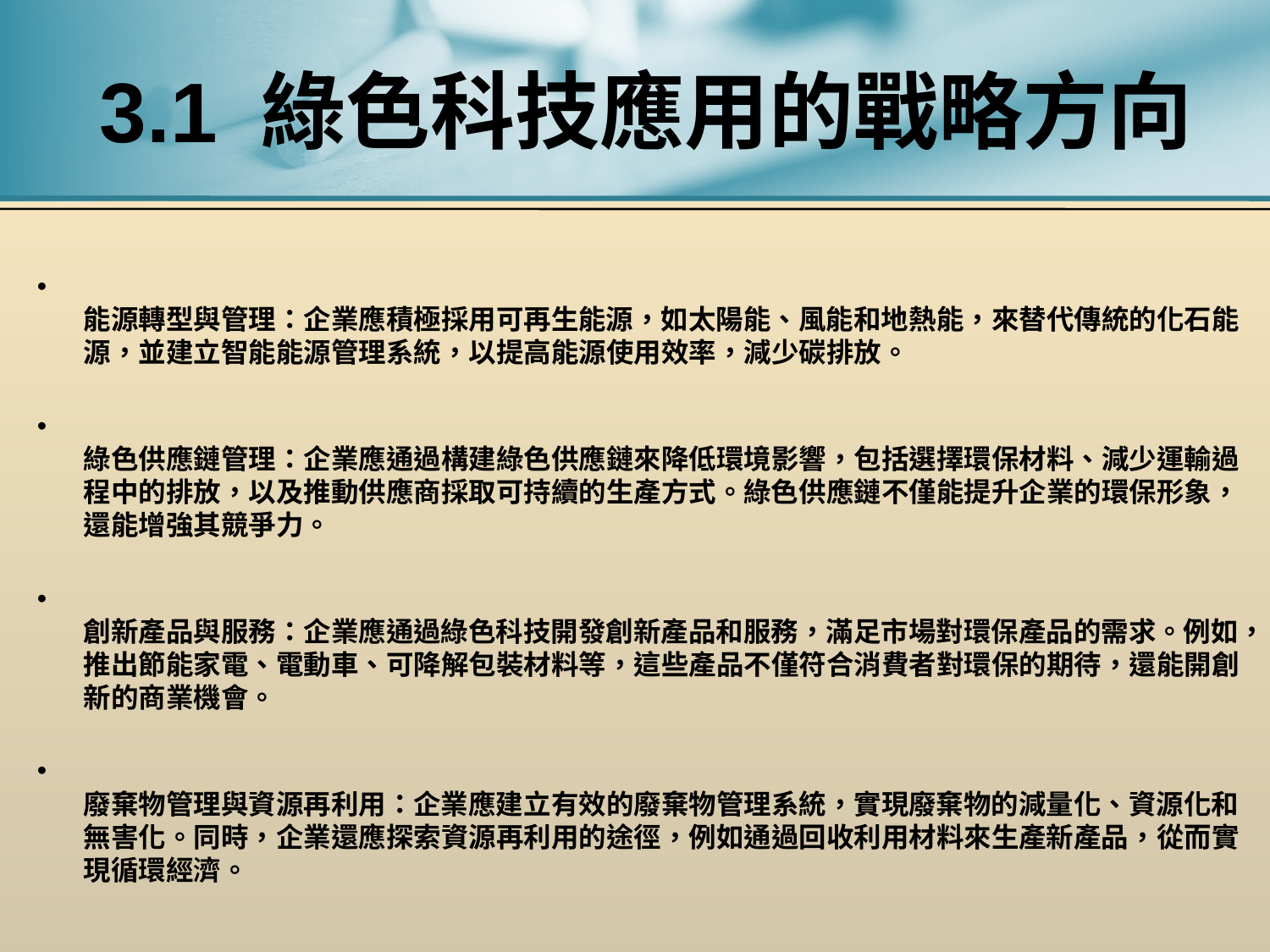

# 3.1 綠色科技應用的戰略方向

能源轉型與管理：企業應積極採用可再生能源，如太陽能、風能和地熱能，來替代傳統的化石能源，並建立智能能源管理系統，以提高能源使用效率，減少碳排放。
綠色供應鏈管理：企業應通過構建綠色供應鏈來降低環境影響，包括選擇環保材料、減少運輸過程中的排放，以及推動供應商採取可持續的生產方式。綠色供應鏈不僅能提升企業的環保形象，還能增強其競爭力。
創新產品與服務：企業應通過綠色科技開發創新產品和服務，滿足市場對環保產品的需求。例如，推出節能家電、電動車、可降解包裝材料等，這些產品不僅符合消費者對環保的期待，還能開創新的商業機會。
廢棄物管理與資源再利用：企業應建立有效的廢棄物管理系統，實現廢棄物的減量化、資源化和無害化。同時，企業還應探索資源再利用的途徑，例如通過回收利用材料來生產新產品，從而實現循環經濟。